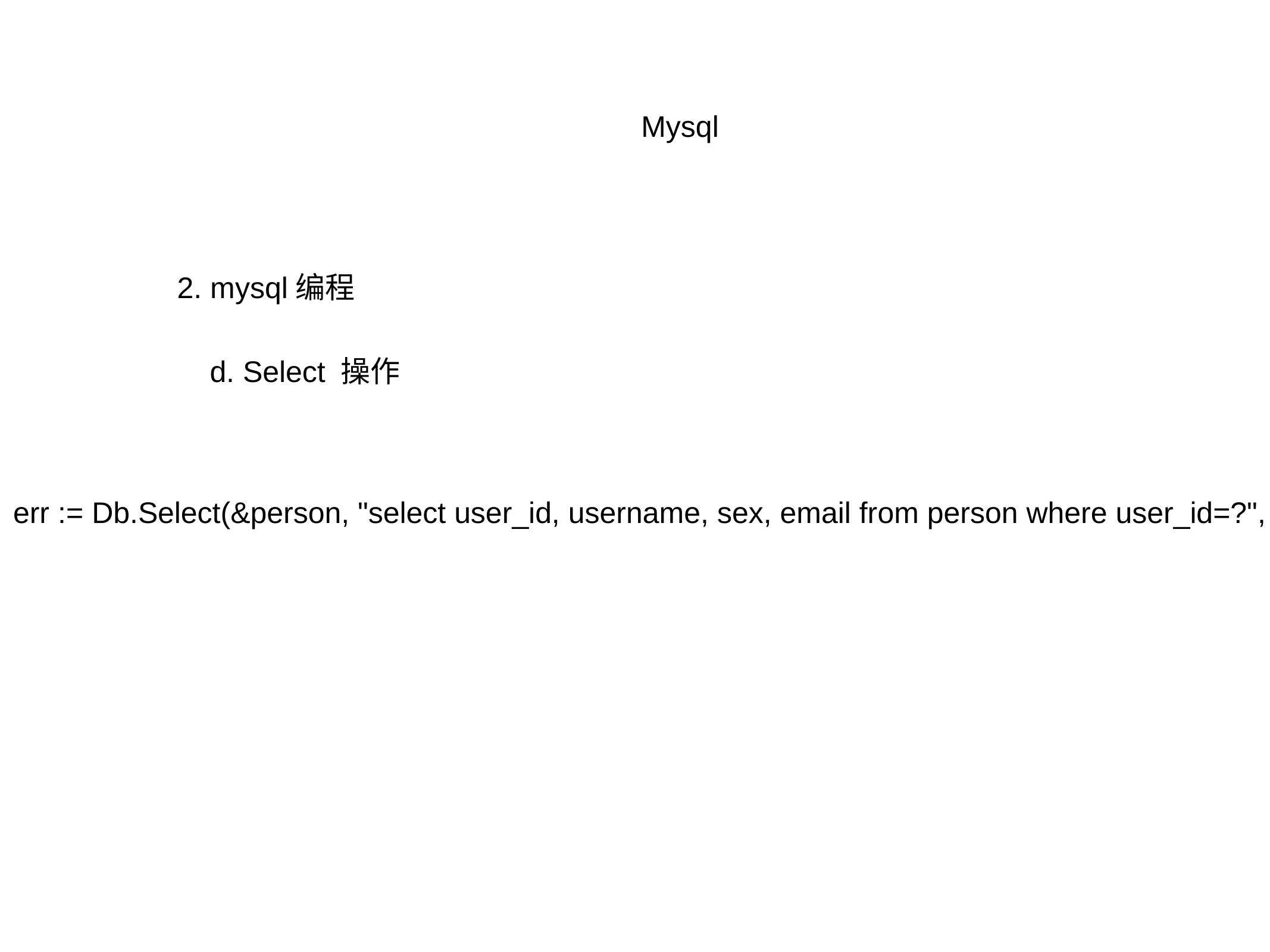

Mysql
2. mysql编程
d. Select 操作
err := Db.Select(&person, "select user_id, username, sex, email from person where user_id=?", 1)